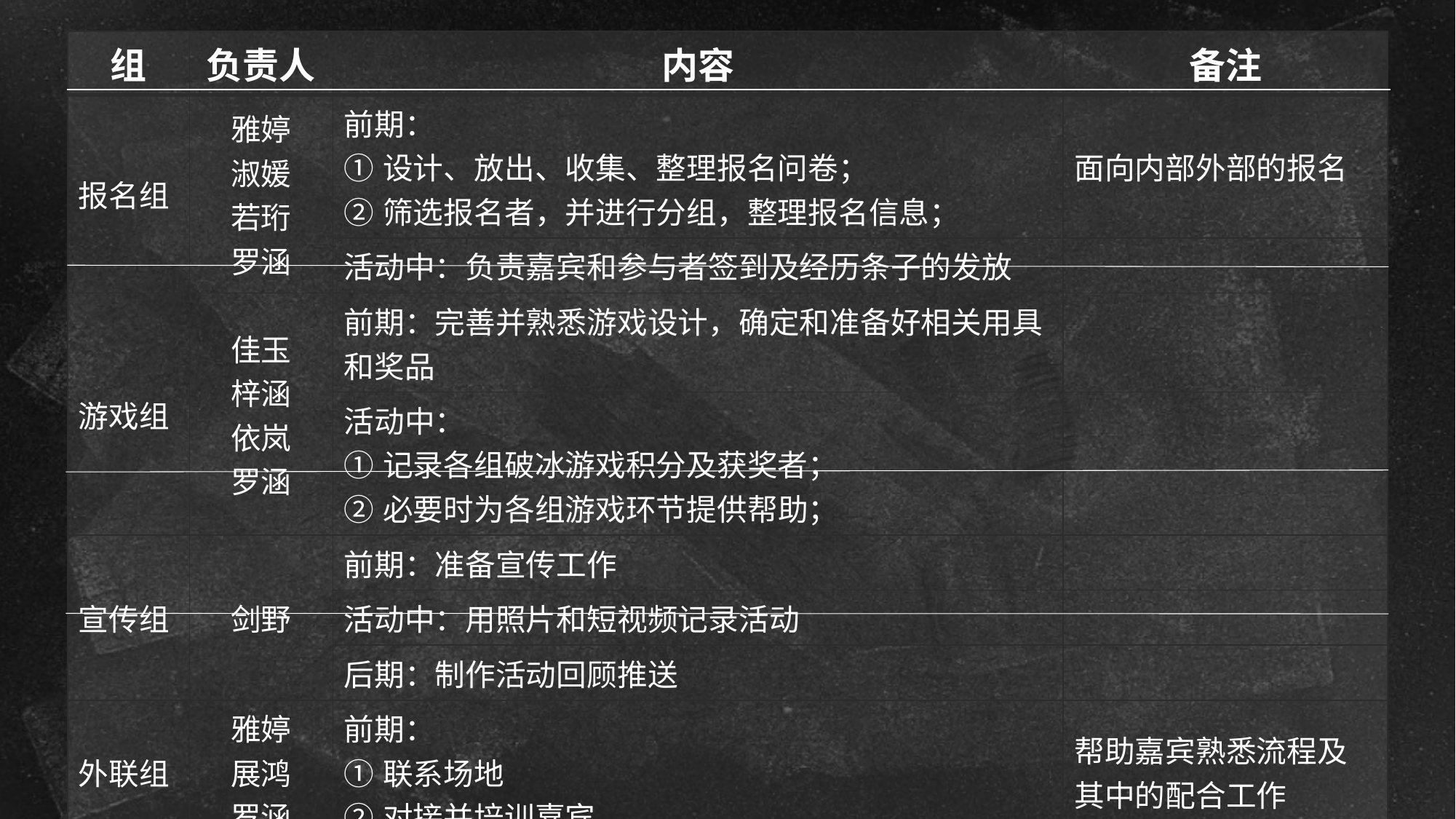

| 组 | 负责人 | 内容 | 备注 |
| --- | --- | --- | --- |
| 报名组 | 雅婷 淑媛 若珩 罗涵 | 前期： ①设计、放出、收集、整理报名问卷； ②筛选报名者，并进行分组，整理报名信息； | 面向内部外部的报名 |
|  |  | 活动中：负责嘉宾和参与者签到及经历条子的发放 |  |
| 游戏组 | 佳玉 梓涵 依岚 罗涵 | 前期：完善并熟悉游戏设计，确定和准备好相关用具和奖品 |  |
|  |  | 活动中： ①记录各组破冰游戏积分及获奖者； ②必要时为各组游戏环节提供帮助； |  |
| 宣传组 | 剑野 | 前期：准备宣传工作 |  |
|  |  | 活动中：用照片和短视频记录活动 |  |
|  |  | 后期：制作活动回顾推送 |  |
| 外联组 | 雅婷 展鸿 罗涵 | 前期： ①联系场地 ②对接并培训嘉宾 | 帮助嘉宾熟悉流程及其中的配合工作 |
|  |  |  |  |